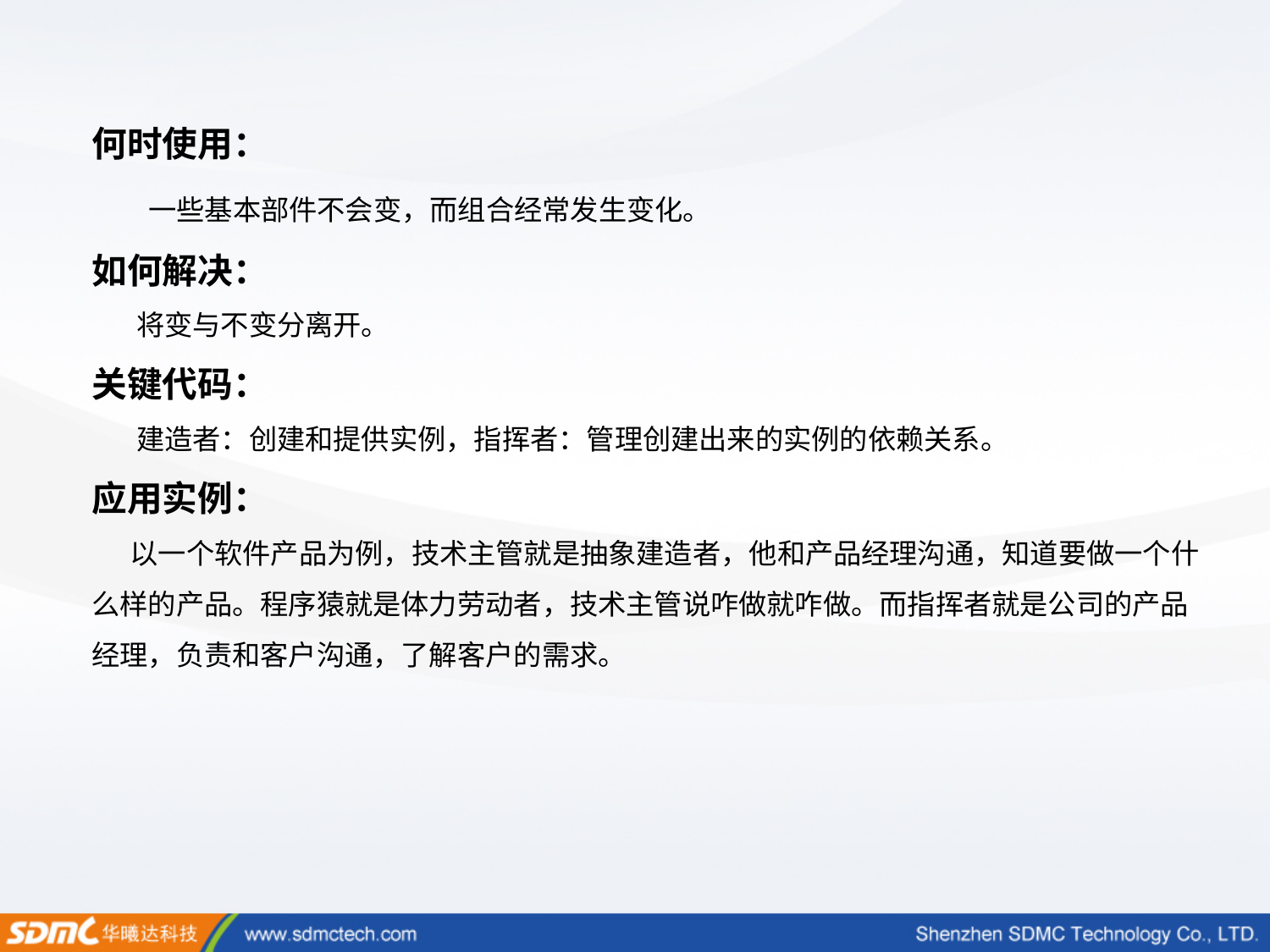

何时使用：
      一些基本部件不会变，而组合经常发生变化。
如何解决：
      将变与不变分离开。
关键代码：
      建造者：创建和提供实例，指挥者：管理创建出来的实例的依赖关系。
应用实例：
     以一个软件产品为例，技术主管就是抽象建造者，他和产品经理沟通，知道要做一个什么样的产品。程序猿就是体力劳动者，技术主管说咋做就咋做。而指挥者就是公司的产品经理，负责和客户沟通，了解客户的需求。